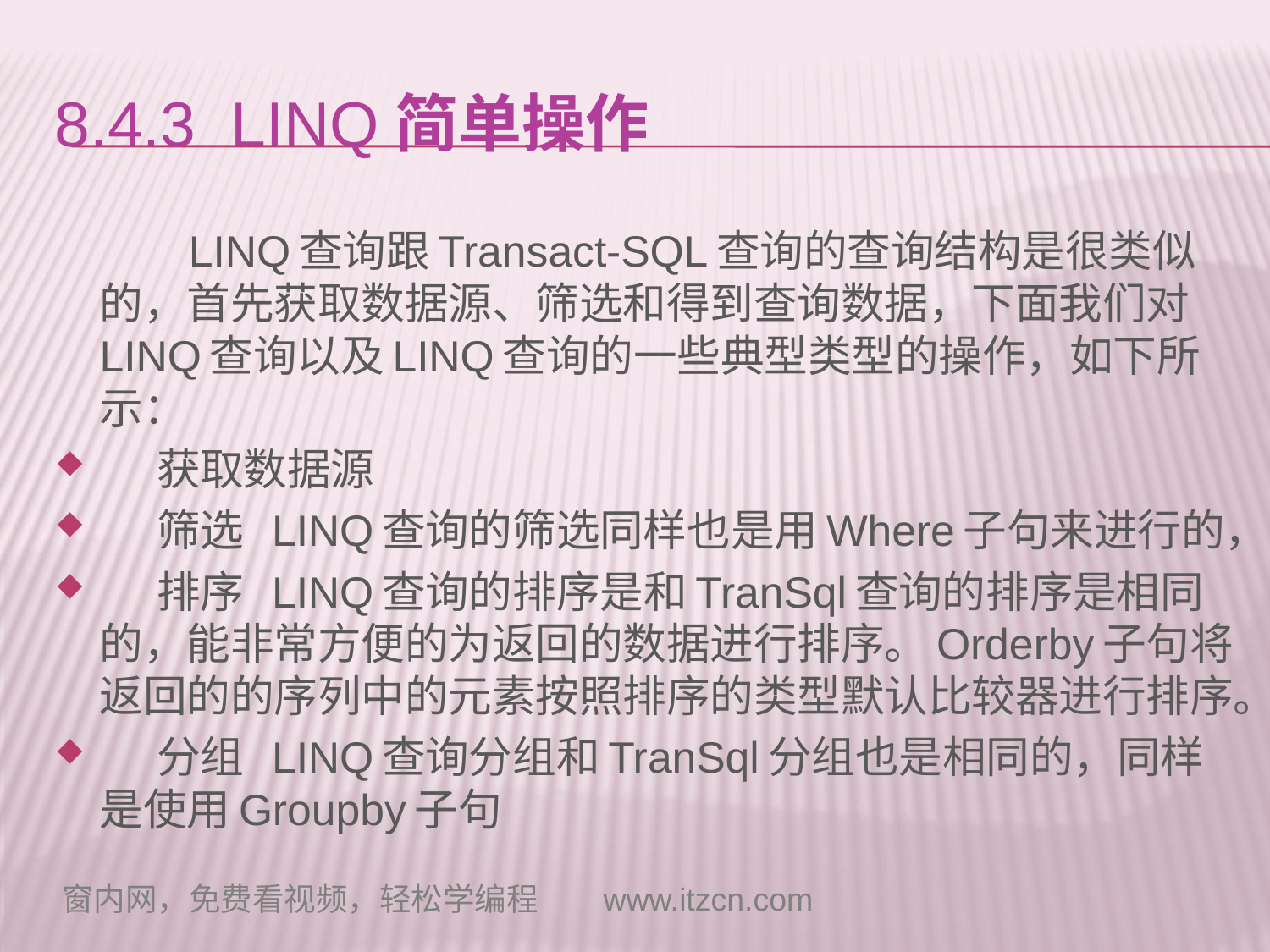

# 8.4.3  LINQ简单操作
           LINQ查询跟Transact-SQL查询的查询结构是很类似的，首先获取数据源、筛选和得到查询数据，下面我们对LINQ查询以及LINQ查询的一些典型类型的操作，如下所示：
     获取数据源
     筛选  LINQ查询的筛选同样也是用Where子句来进行的，
     排序  LINQ查询的排序是和TranSql查询的排序是相同的，能非常方便的为返回的数据进行排序。Orderby子句将返回的的序列中的元素按照排序的类型默认比较器进行排序。
     分组  LINQ查询分组和TranSql分组也是相同的，同样是使用Groupby子句